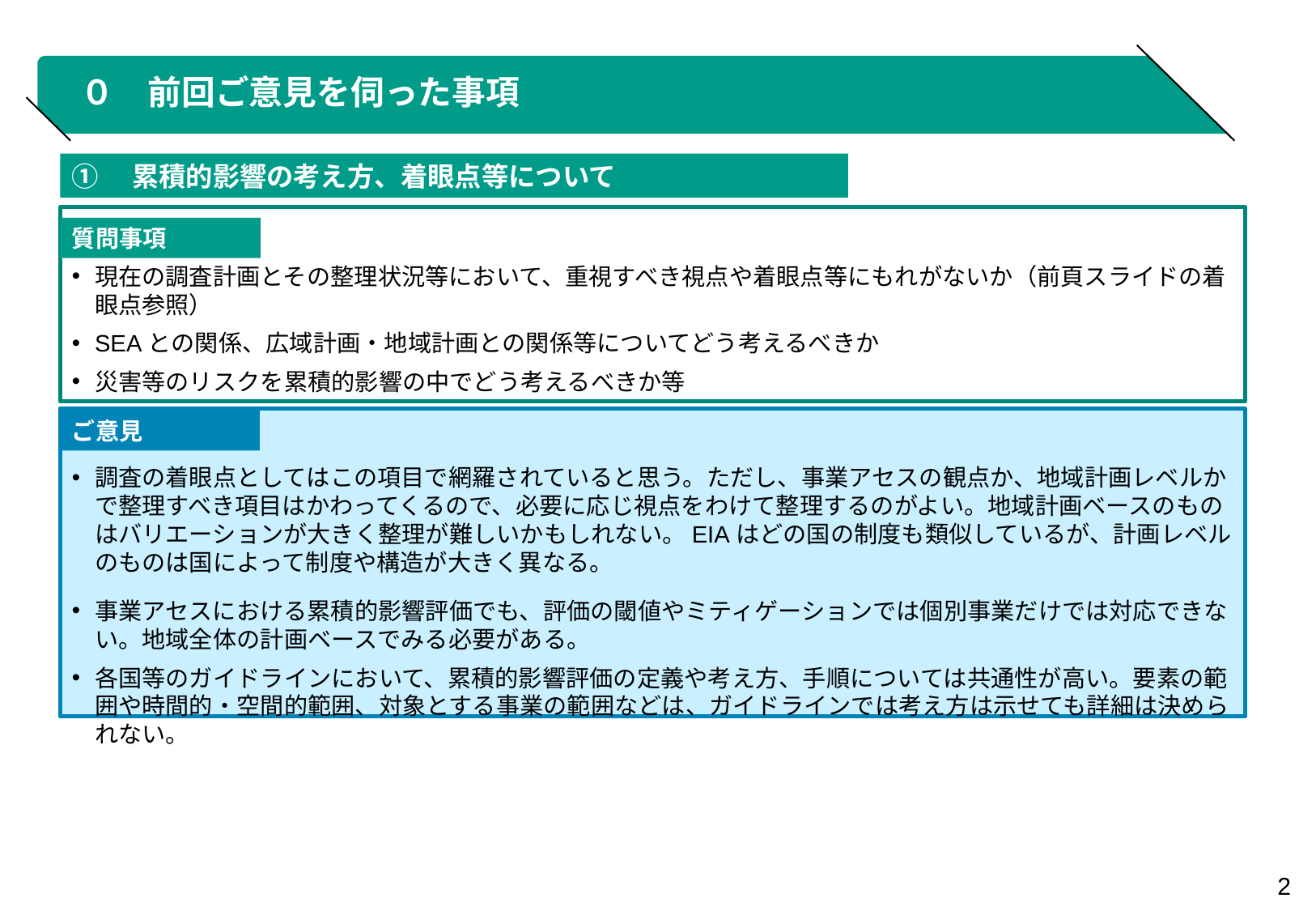

# ０　前回ご意見を伺った事項
①　累積的影響の考え方、着眼点等について
質問事項

現在の調査計画とその整理状況等において、重視すべき視点や着眼点等にもれがないか（前頁スライドの着眼点参照）
SEAとの関係、広域計画・地域計画との関係等についてどう考えるべきか
災害等のリスクを累積的影響の中でどう考えるべきか等

調査の着眼点としてはこの項目で網羅されていると思う。ただし、事業アセスの観点か、地域計画レベルかで整理すべき項目はかわってくるので、必要に応じ視点をわけて整理するのがよい。地域計画ベースのものはバリエーションが大きく整理が難しいかもしれない。EIAはどの国の制度も類似しているが、計画レベルのものは国によって制度や構造が大きく異なる。
事業アセスにおける累積的影響評価でも、評価の閾値やミティゲーションでは個別事業だけでは対応できない。地域全体の計画ベースでみる必要がある。
各国等のガイドラインにおいて、累積的影響評価の定義や考え方、手順については共通性が高い。要素の範囲や時間的・空間的範囲、対象とする事業の範囲などは、ガイドラインでは考え方は示せても詳細は決められない。
ご意見